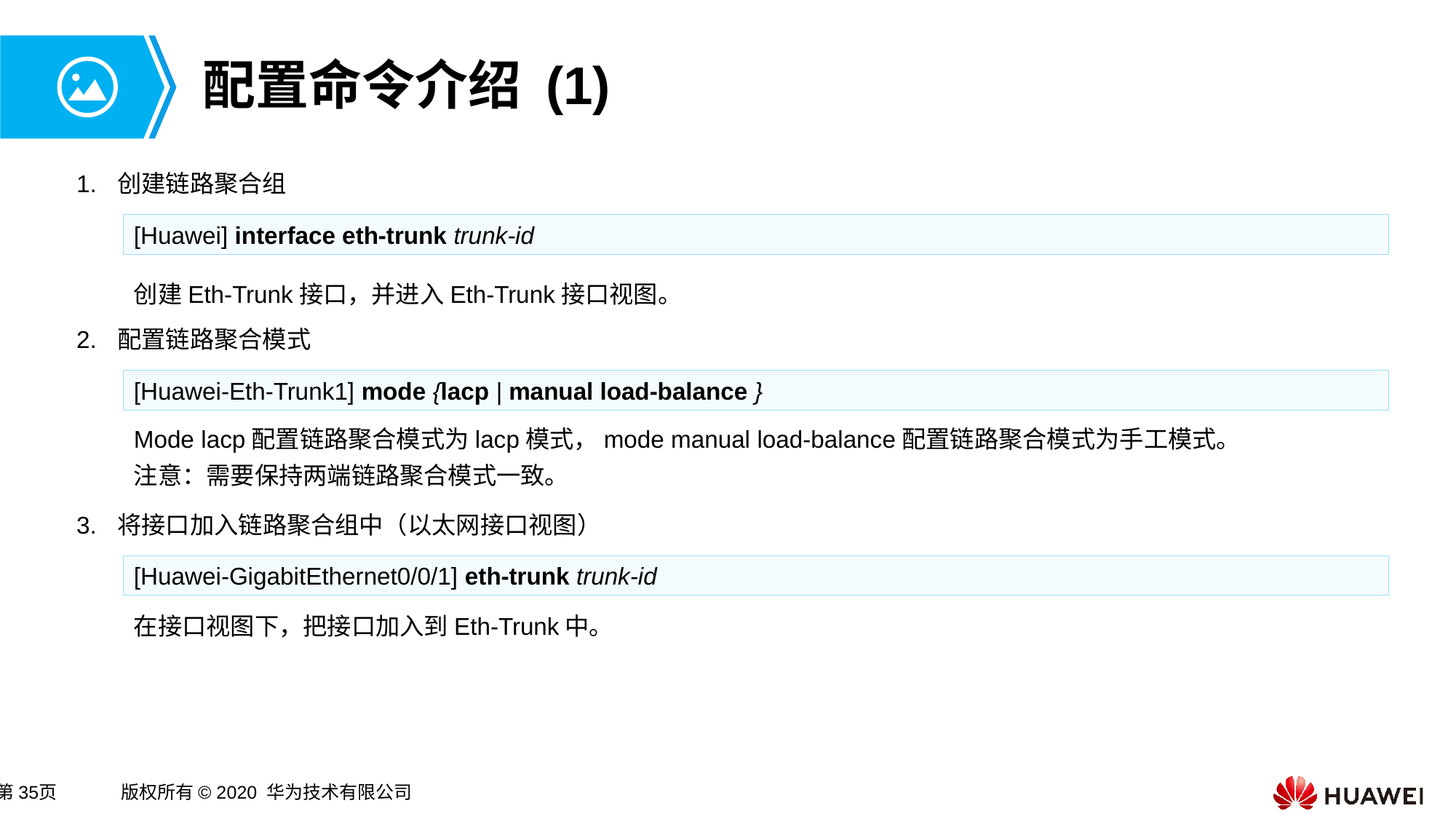

# 配置命令介绍 (1)
创建链路聚合组
[Huawei] interface eth-trunk trunk-id
创建Eth-Trunk接口，并进入Eth-Trunk接口视图。
配置链路聚合模式
[Huawei-Eth-Trunk1] mode {lacp | manual load-balance }
Mode lacp配置链路聚合模式为lacp模式，mode manual load-balance配置链路聚合模式为手工模式。
注意：需要保持两端链路聚合模式一致。
将接口加入链路聚合组中（以太网接口视图）
[Huawei-GigabitEthernet0/0/1] eth-trunk trunk-id
在接口视图下，把接口加入到Eth-Trunk中。